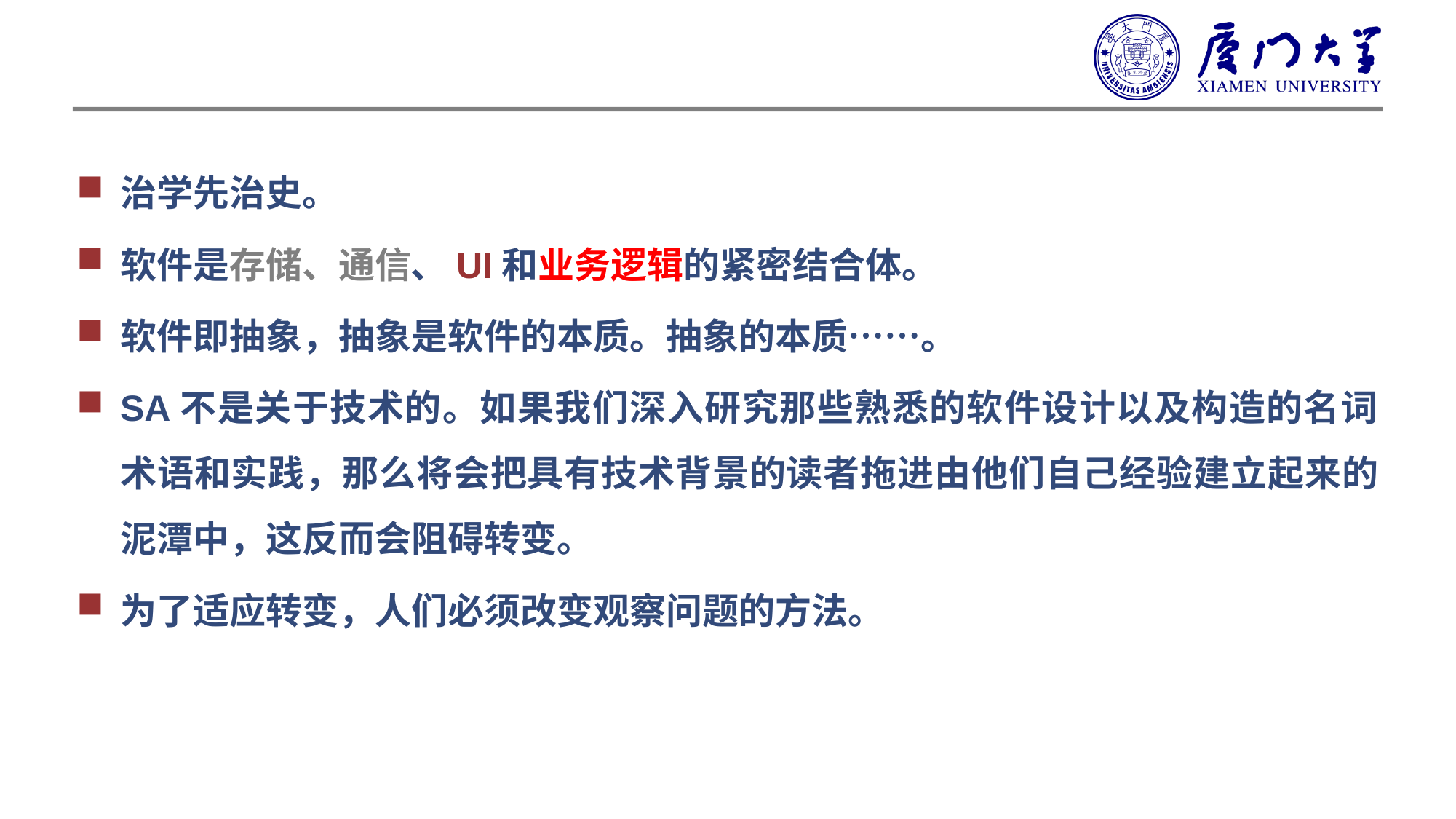

治学先治史。
软件是存储、通信、UI和业务逻辑的紧密结合体。
软件即抽象，抽象是软件的本质。抽象的本质……。
SA不是关于技术的。如果我们深入研究那些熟悉的软件设计以及构造的名词术语和实践，那么将会把具有技术背景的读者拖进由他们自己经验建立起来的泥潭中，这反而会阻碍转变。
为了适应转变，人们必须改变观察问题的方法。